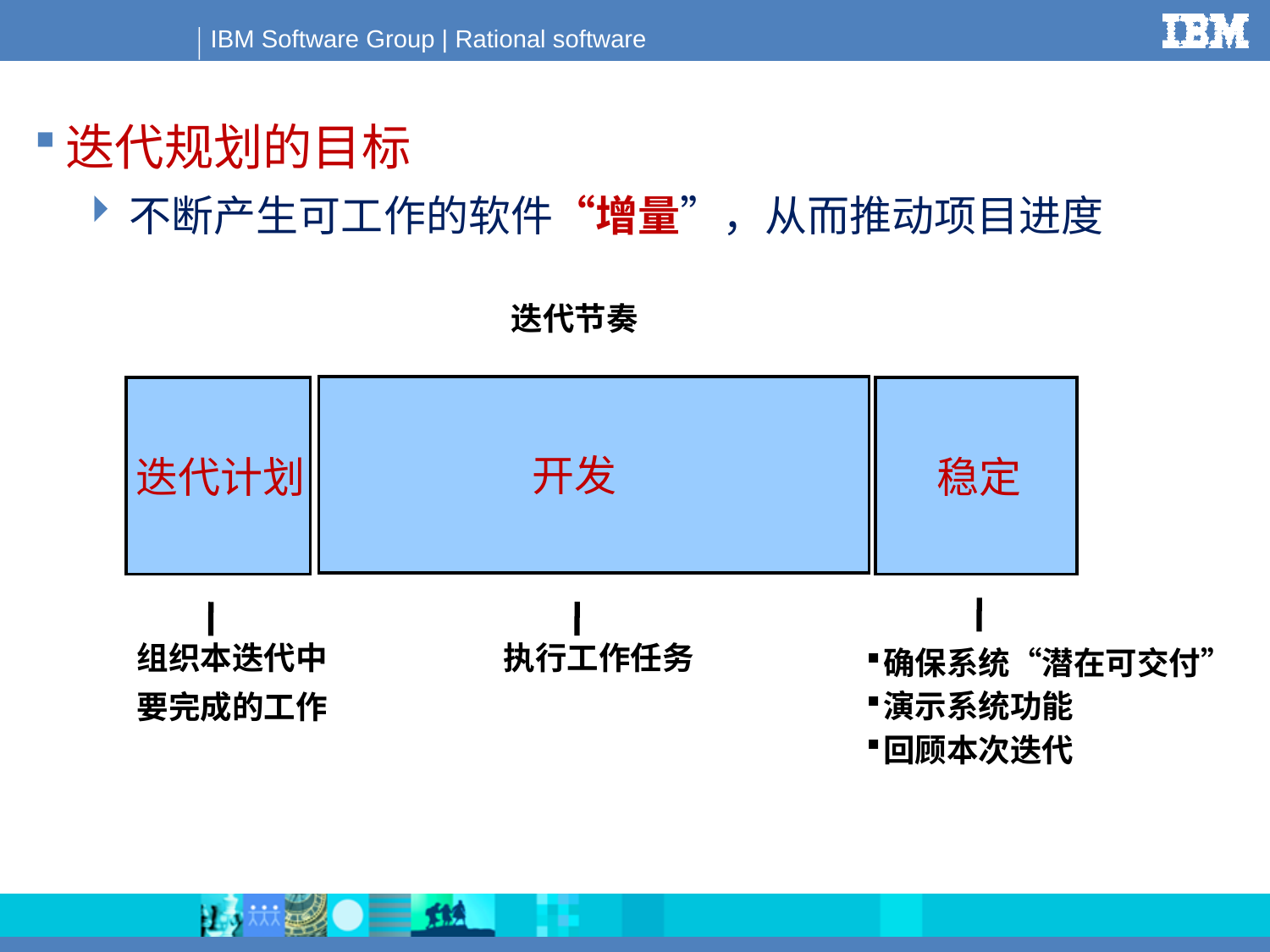

迭代规划的目标
不断产生可工作的软件“增量”，从而推动项目进度
迭代节奏

开发
迭代计划
稳定

执行工作任务
组织本迭代中
要完成的工作
确保系统“潜在可交付”
演示系统功能
回顾本次迭代